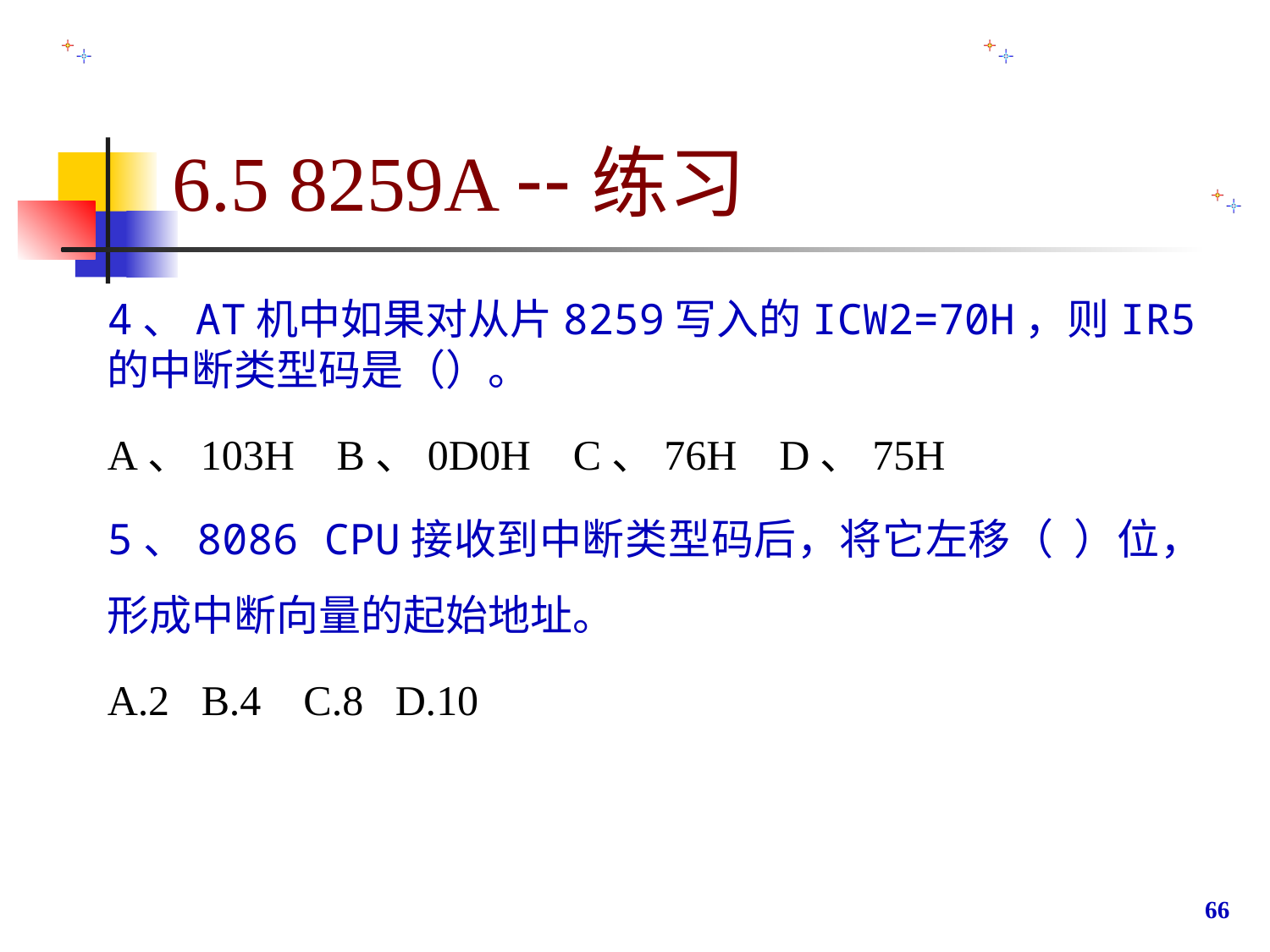

# 6.5 8259A --练习
4、AT机中如果对从片8259写入的ICW2=70H，则IR5的中断类型码是（）。
A、103H    B、0D0H    C、76H    D、75H
5、8086 CPU接收到中断类型码后，将它左移（  ）位，形成中断向量的起始地址。
A.2   B.4    C.8   D.10

66